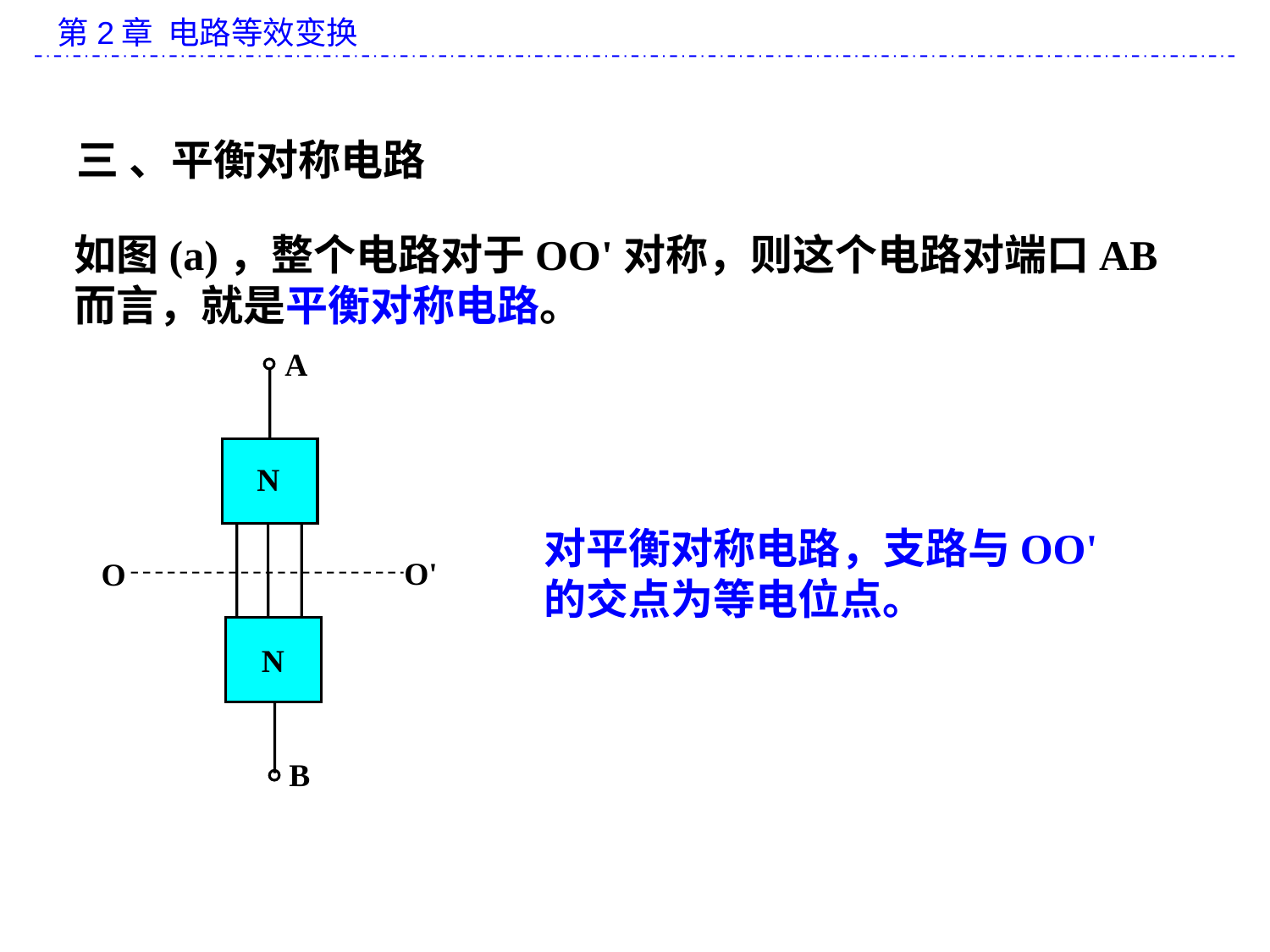

三 、平衡对称电路
如图(a)，整个电路对于OO'对称，则这个电路对端口AB而言，就是平衡对称电路。
A

N

O'
O

N

B

对平衡对称电路，支路与OO' 的交点为等电位点。